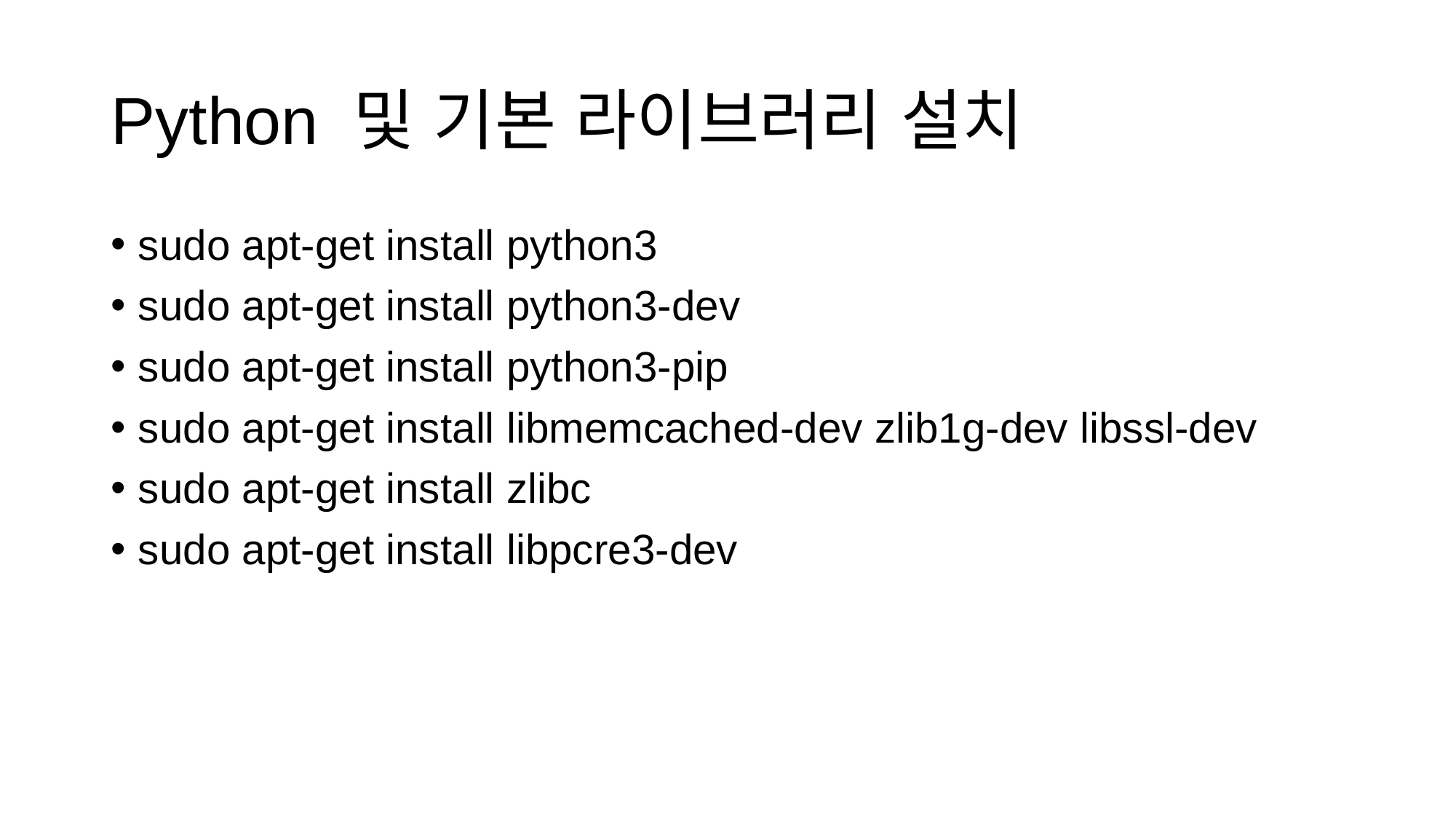

# Python 및 기본 라이브러리 설치
sudo apt-get install python3
sudo apt-get install python3-dev
sudo apt-get install python3-pip
sudo apt-get install libmemcached-dev zlib1g-dev libssl-dev
sudo apt-get install zlibc
sudo apt-get install libpcre3-dev